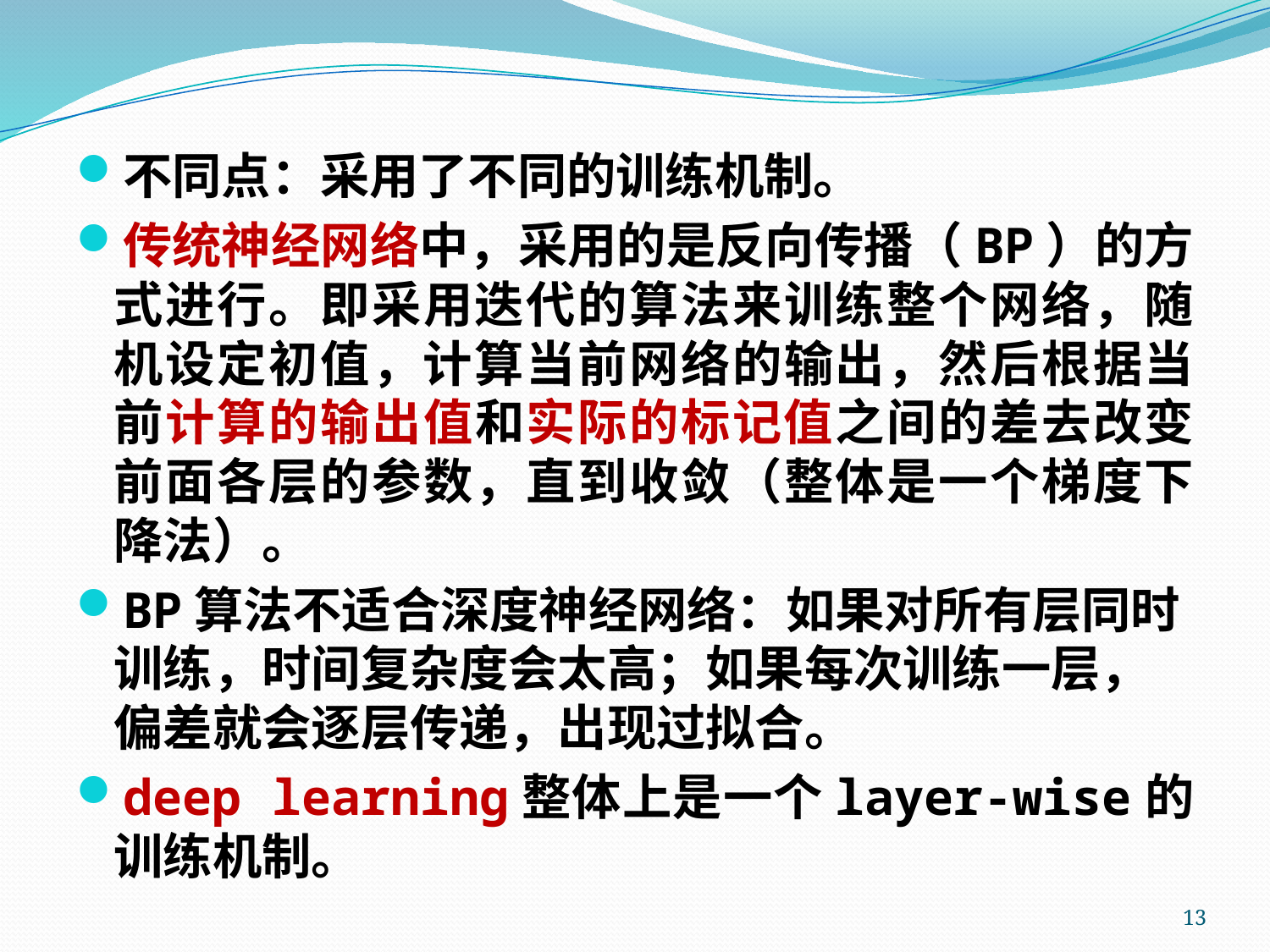

不同点：采用了不同的训练机制。
传统神经网络中，采用的是反向传播（BP）的方式进行。即采用迭代的算法来训练整个网络，随机设定初值，计算当前网络的输出，然后根据当前计算的输出值和实际的标记值之间的差去改变前面各层的参数，直到收敛（整体是一个梯度下降法）。
BP算法不适合深度神经网络：如果对所有层同时训练，时间复杂度会太高；如果每次训练一层，偏差就会逐层传递，出现过拟合。
deep learning整体上是一个layer-wise的训练机制。
13